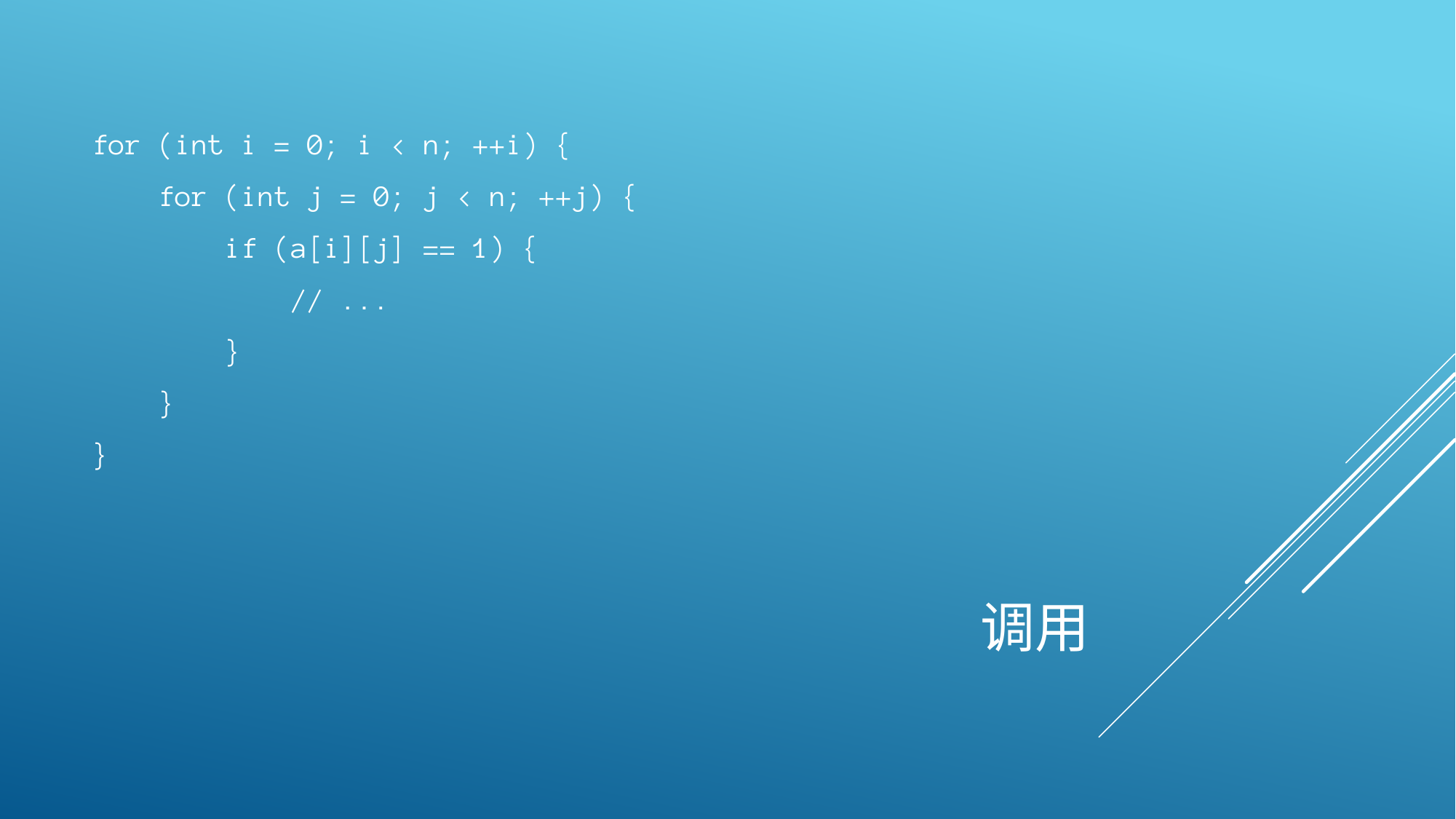

for (int i = 0; i < n; ++i) {
    for (int j = 0; j < n; ++j) {
        if (a[i][j] == 1) {
            // ...
        }
    }
}

# 调用